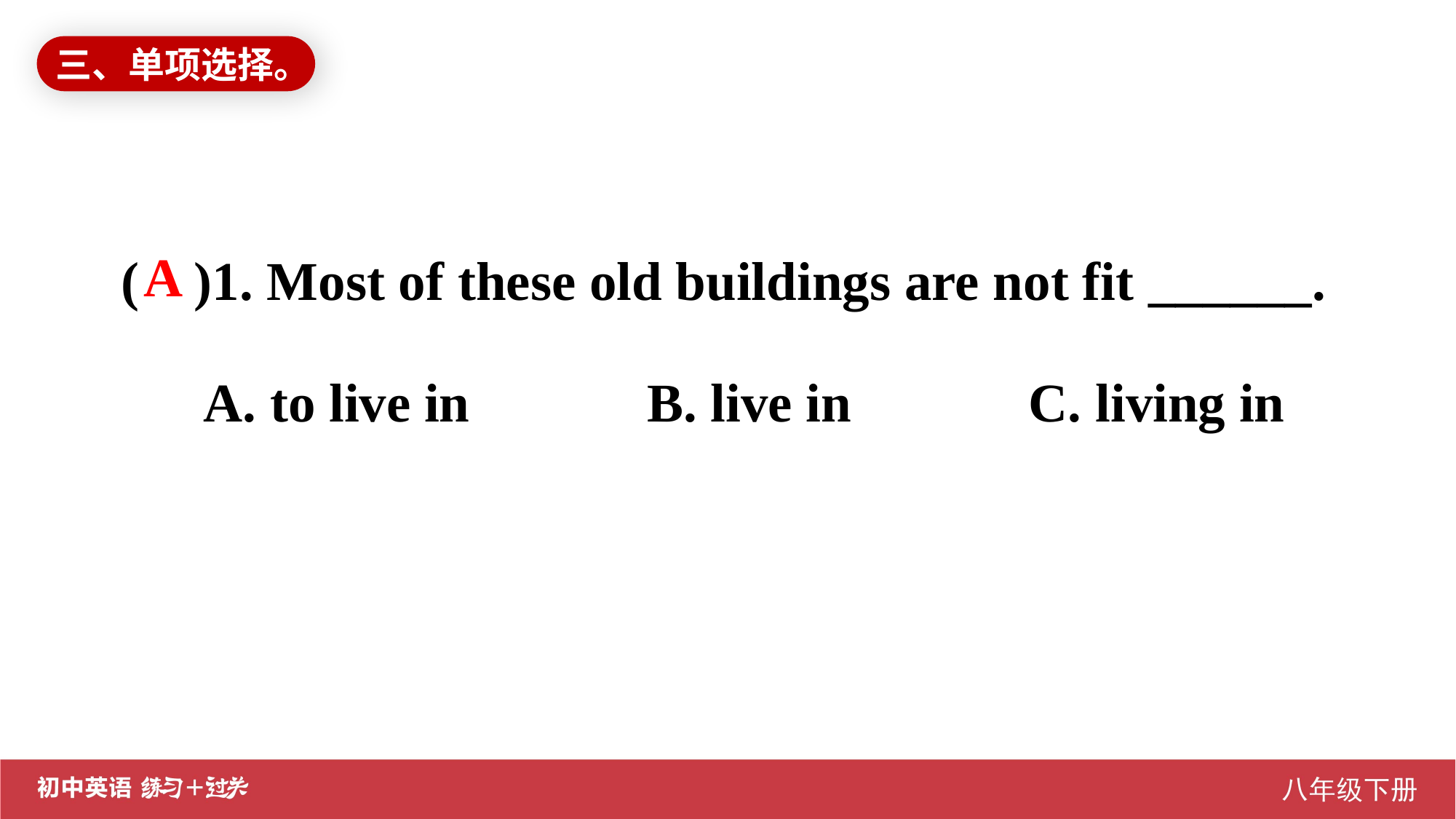

三、单项选择。
(    )1. Most of these old buildings are not fit ______.
      A. to live in             B. live in             C. living in
A